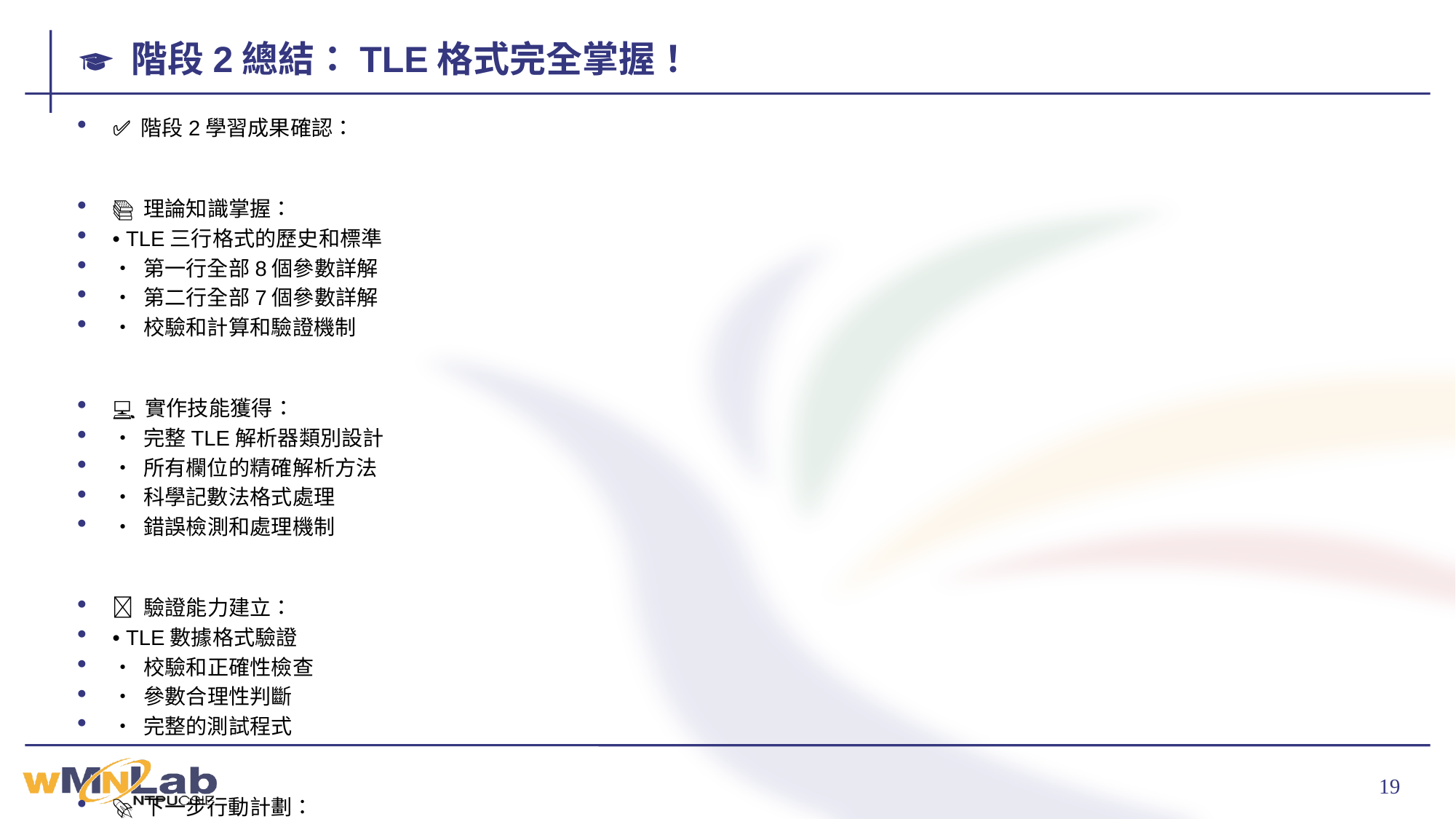

# 🎓 階段2總結：TLE格式完全掌握！
✅ 階段2學習成果確認：

📚 理論知識掌握：
• TLE三行格式的歷史和標準
• 第一行全部8個參數詳解
• 第二行全部7個參數詳解
• 校驗和計算和驗證機制

💻 實作技能獲得：
• 完整TLE解析器類別設計
• 所有欄位的精確解析方法
• 科學記數法格式處理
• 錯誤檢測和處理機制

🧪 驗證能力建立：
• TLE數據格式驗證
• 校驗和正確性檢查
• 參數合理性判斷
• 完整的測試程式

🚀 下一步行動計劃：
• 進入階段3：SGP4軌道計算算法
• 學習如何使用解析後的TLE數據
• 實作衛星位置和速度計算
• 掌握時間基準的關鍵原則

💡 重要提醒：確保TLE解析器完全正常運作！